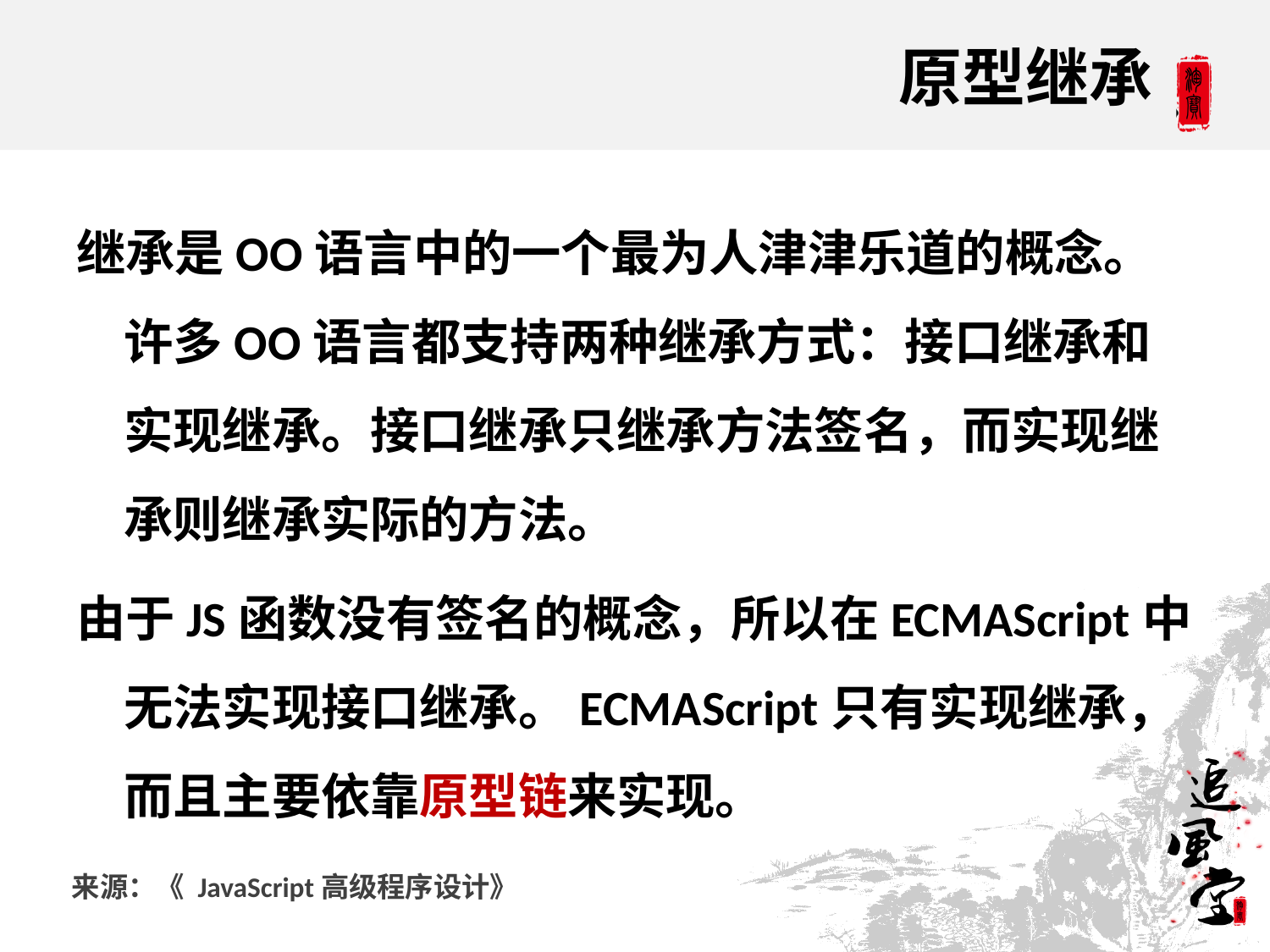

# 原型继承
继承是OO语言中的一个最为人津津乐道的概念。许多OO语言都支持两种继承方式：接口继承和实现继承。接口继承只继承方法签名，而实现继承则继承实际的方法。
由于JS函数没有签名的概念，所以在ECMAScript中无法实现接口继承。ECMAScript只有实现继承，而且主要依靠原型链来实现。
来源：《 JavaScript高级程序设计》